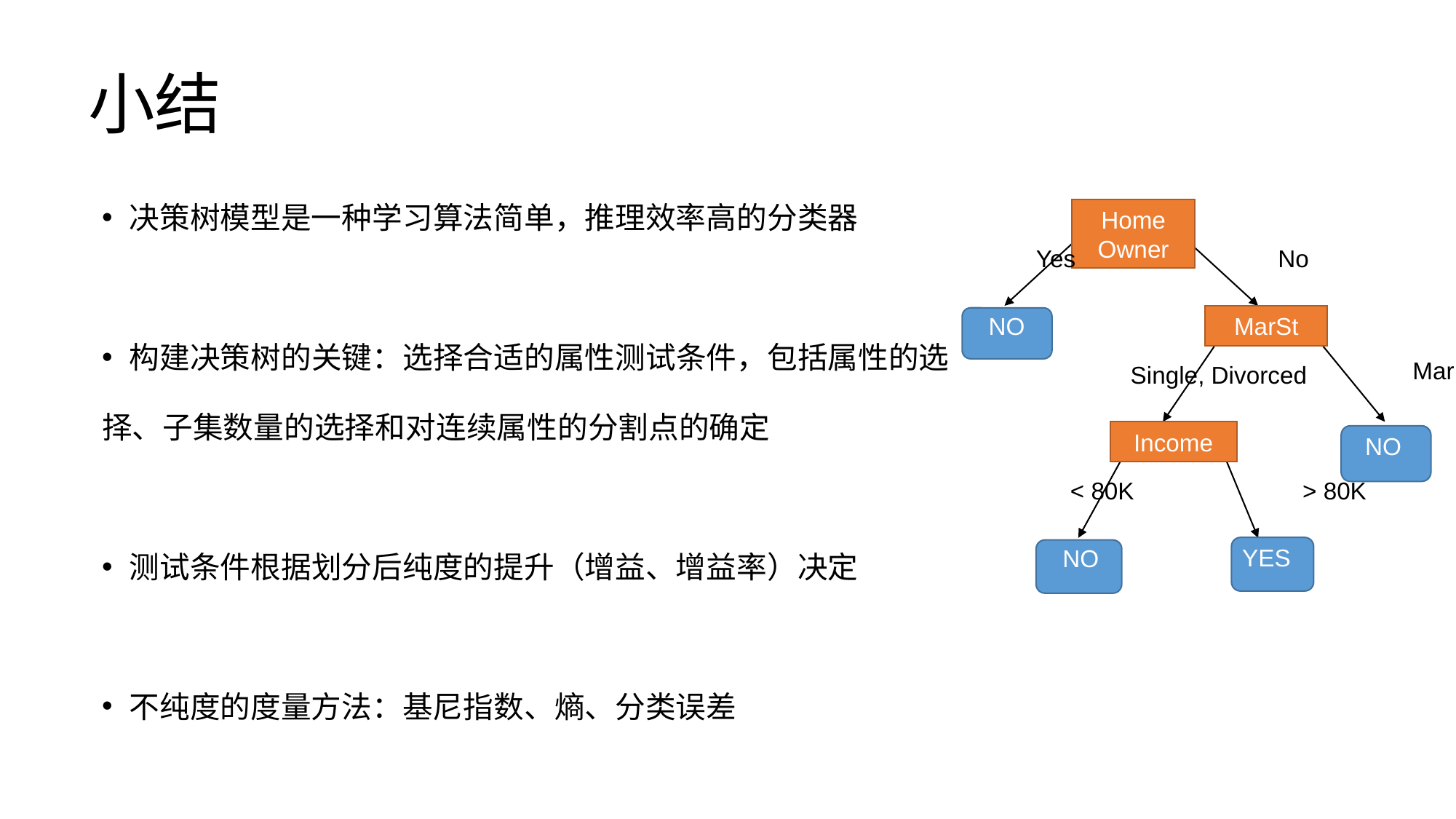

# 小结
决策树模型是一种学习算法简单，推理效率高的分类器

构建决策树的关键：选择合适的属性测试条件，包括属性的选
择、子集数量的选择和对连续属性的分割点的确定

测试条件根据划分后纯度的提升（增益、增益率）决定

不纯度的度量方法：基尼指数、熵、分类误差

Home Owner
Yes
No

NO
MarSt

Married
Single, Divorced
Income
NO

< 80K
> 80K
YES

NO